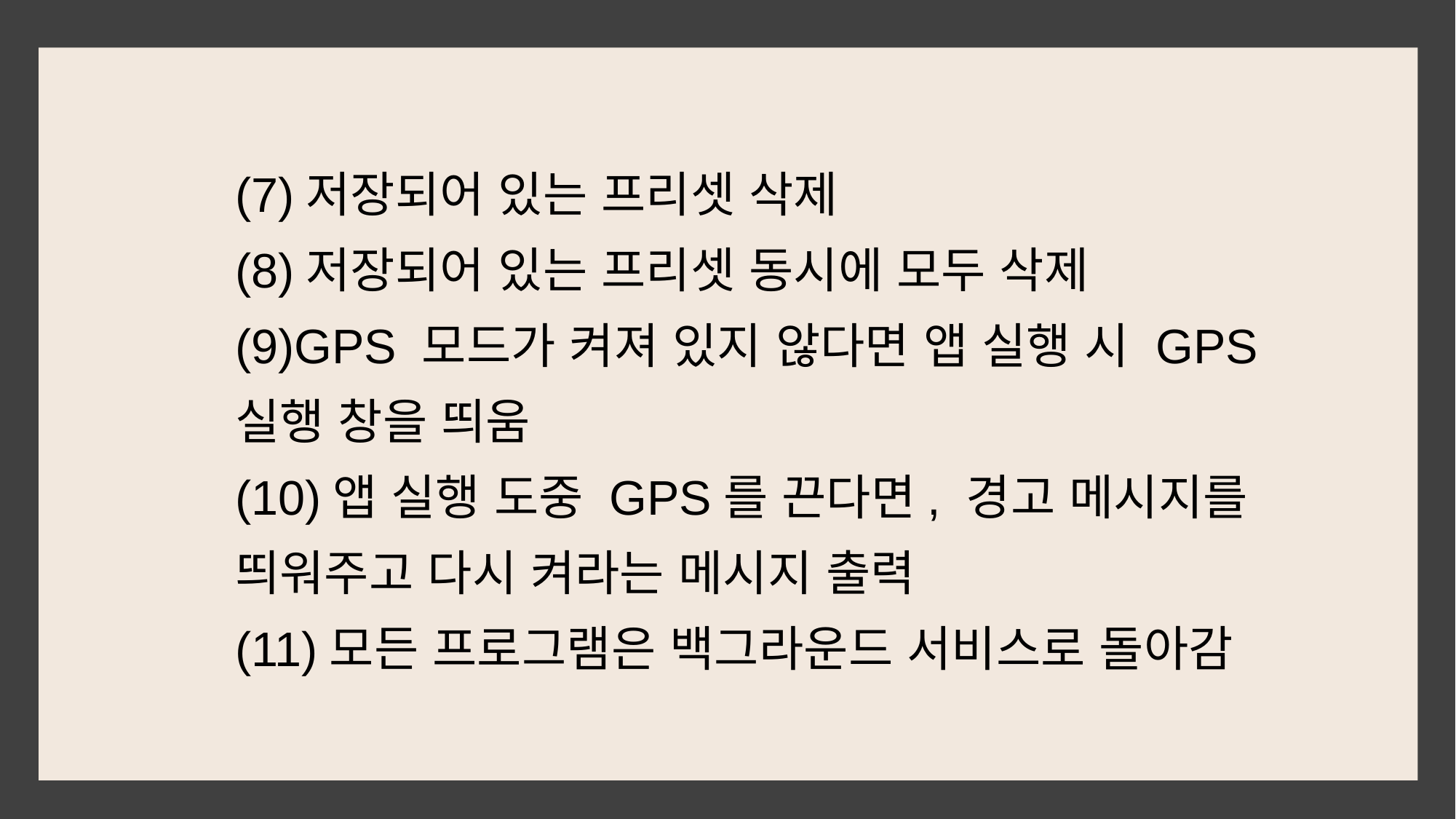

(7)저장되어 있는 프리셋 삭제
(8)저장되어 있는 프리셋 동시에 모두 삭제
(9)GPS 모드가 켜져 있지 않다면 앱 실행 시 GPS 실행 창을 띄움
(10)앱 실행 도중 GPS를 끈다면, 경고 메시지를 띄워주고 다시 켜라는 메시지 출력
(11)모든 프로그램은 백그라운드 서비스로 돌아감